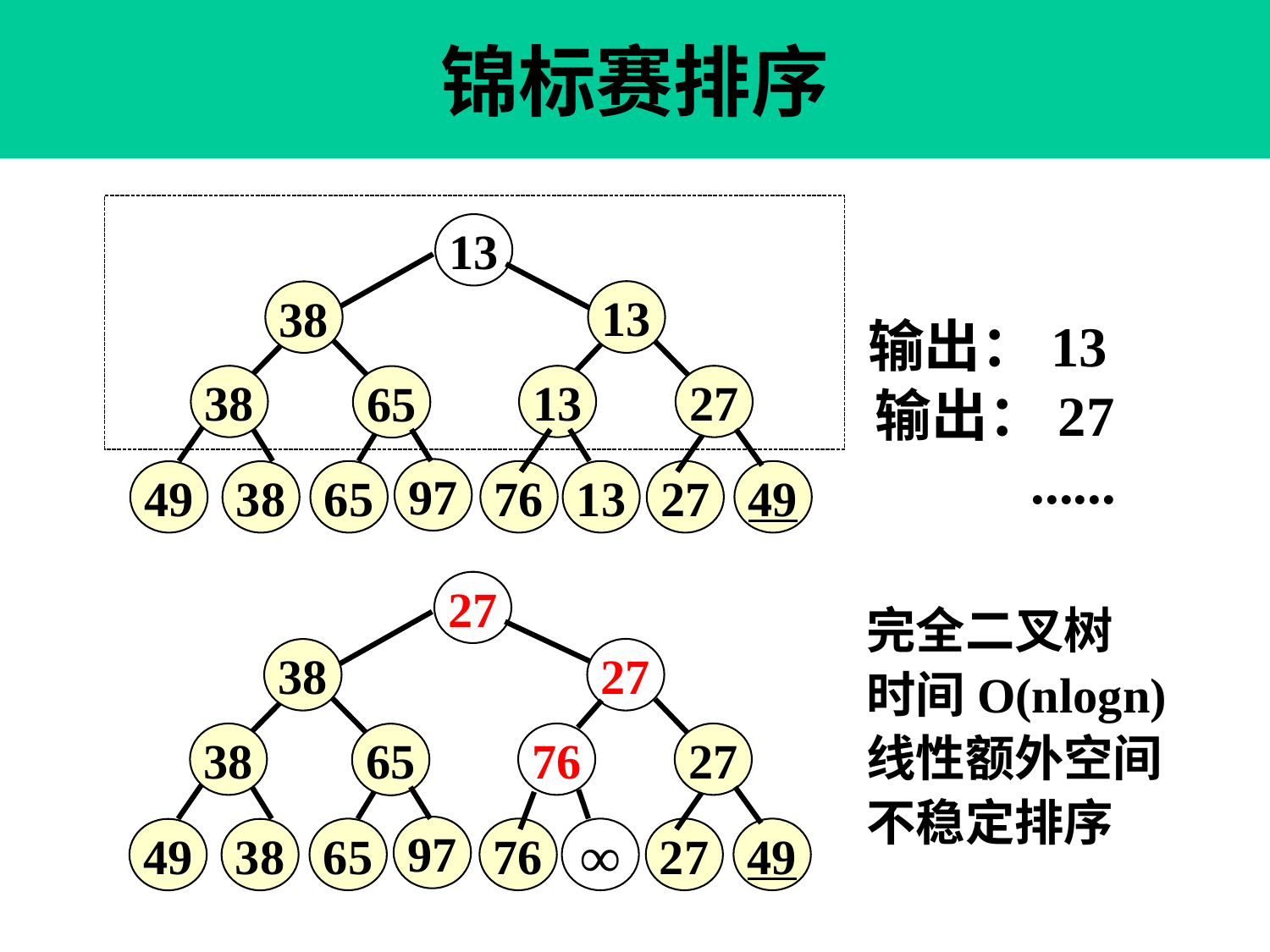

第 64 页
# 锦标赛排序

13

13

38

输出：13
38

13

27

65

输出：27
           ......
97
65
76
13
27
49
49
38
27

完全二叉树
时间O(nlogn)
线性额外空间
不稳定排序
27

38

38

76

27

65

97
65
76
∞
27
49
49
38